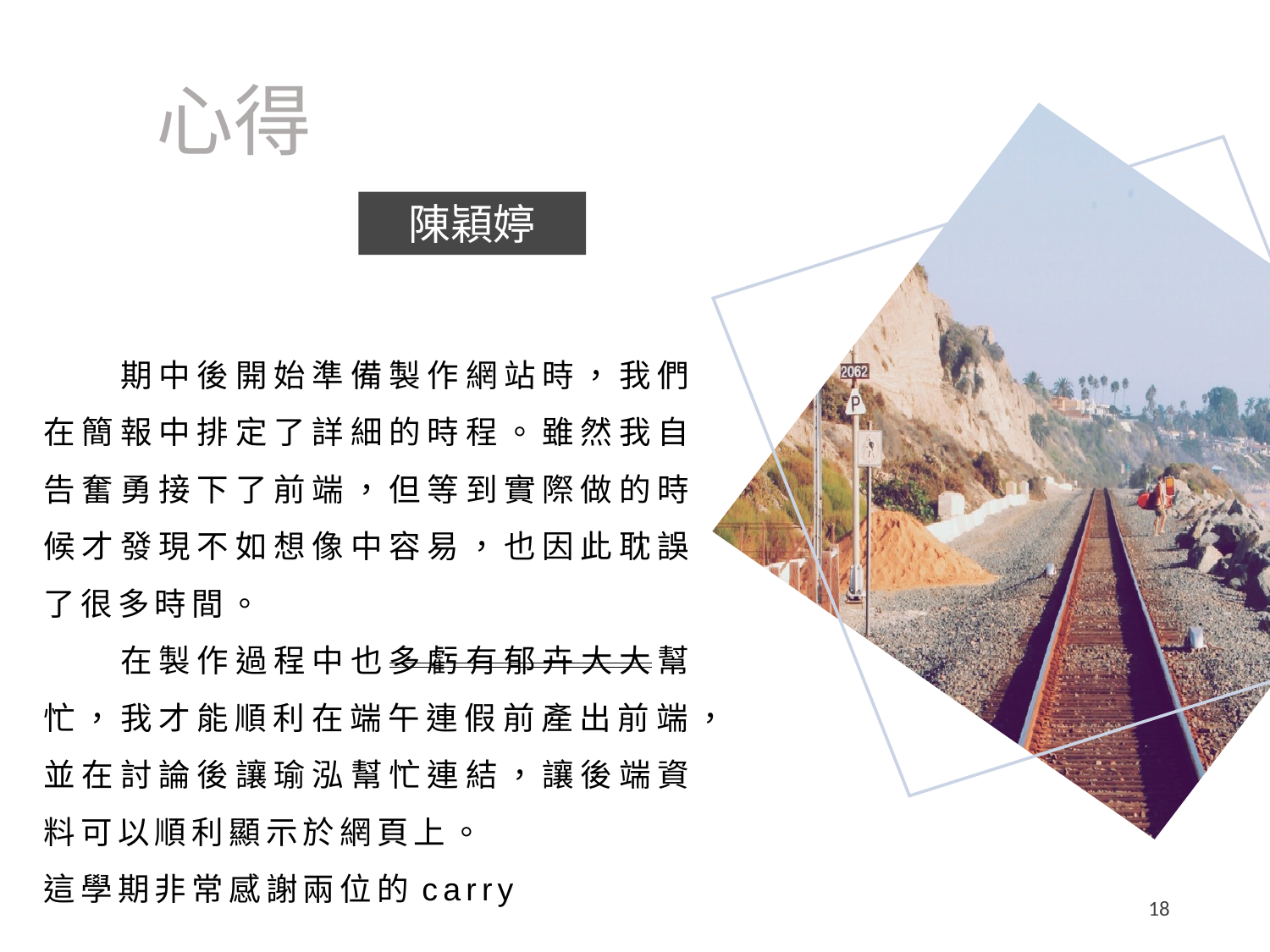

心得

陳穎婷
　　期中後開始準備製作網站時，我們在簡報中排定了詳細的時程。雖然我自告奮勇接下了前端，但等到實際做的時候才發現不如想像中容易，也因此耽誤了很多時間。
　　在製作過程中也多虧有郁卉大大幫忙，我才能順利在端午連假前產出前端，並在討論後讓瑜泓幫忙連結，讓後端資料可以順利顯示於網頁上。
這學期非常感謝兩位的carry
18